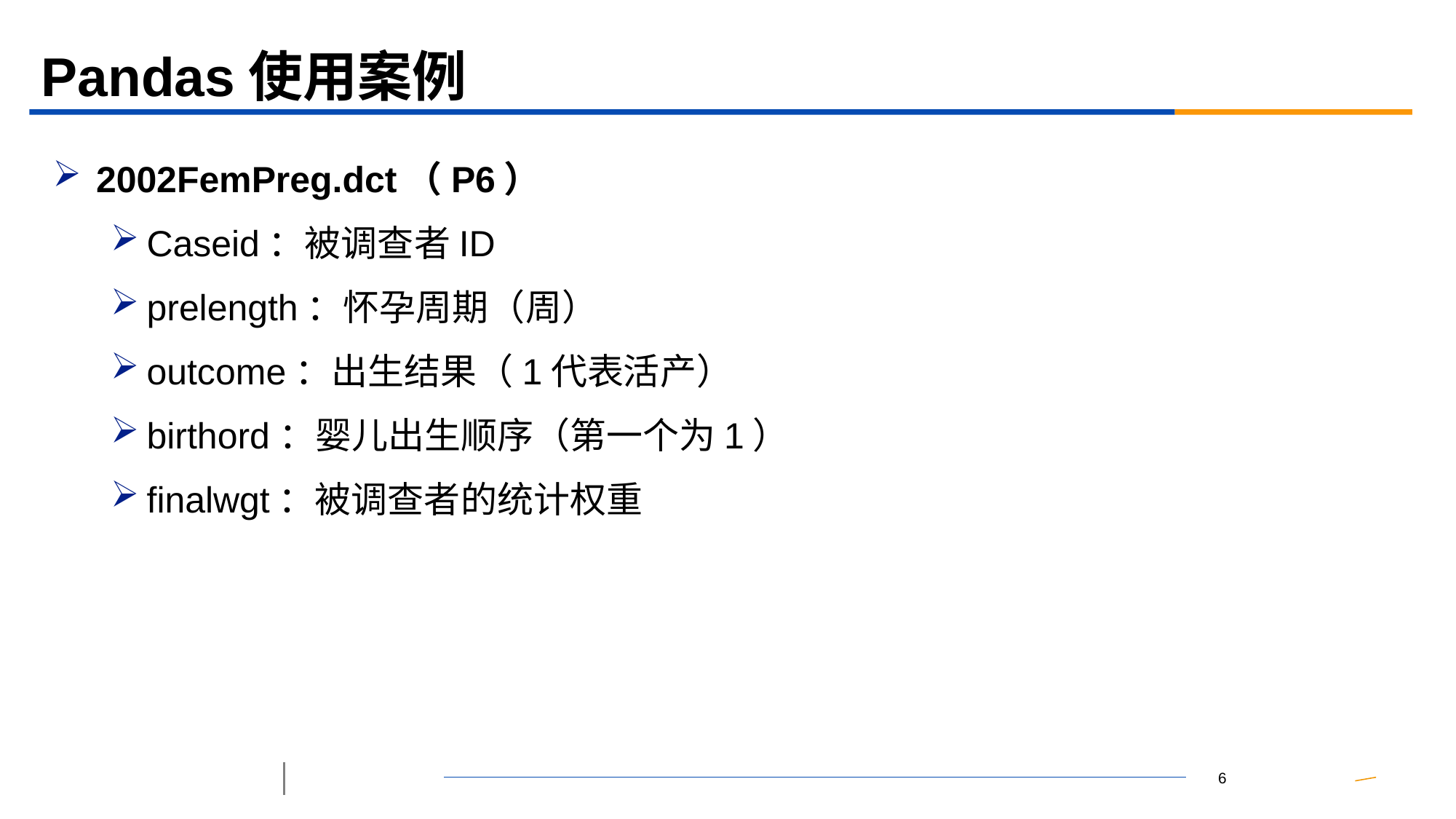

# Pandas使用案例
2002FemPreg.dct（P6）
Caseid：被调查者ID
prelength：怀孕周期（周）
outcome：出生结果（1代表活产）
birthord：婴儿出生顺序（第一个为1）
finalwgt：被调查者的统计权重